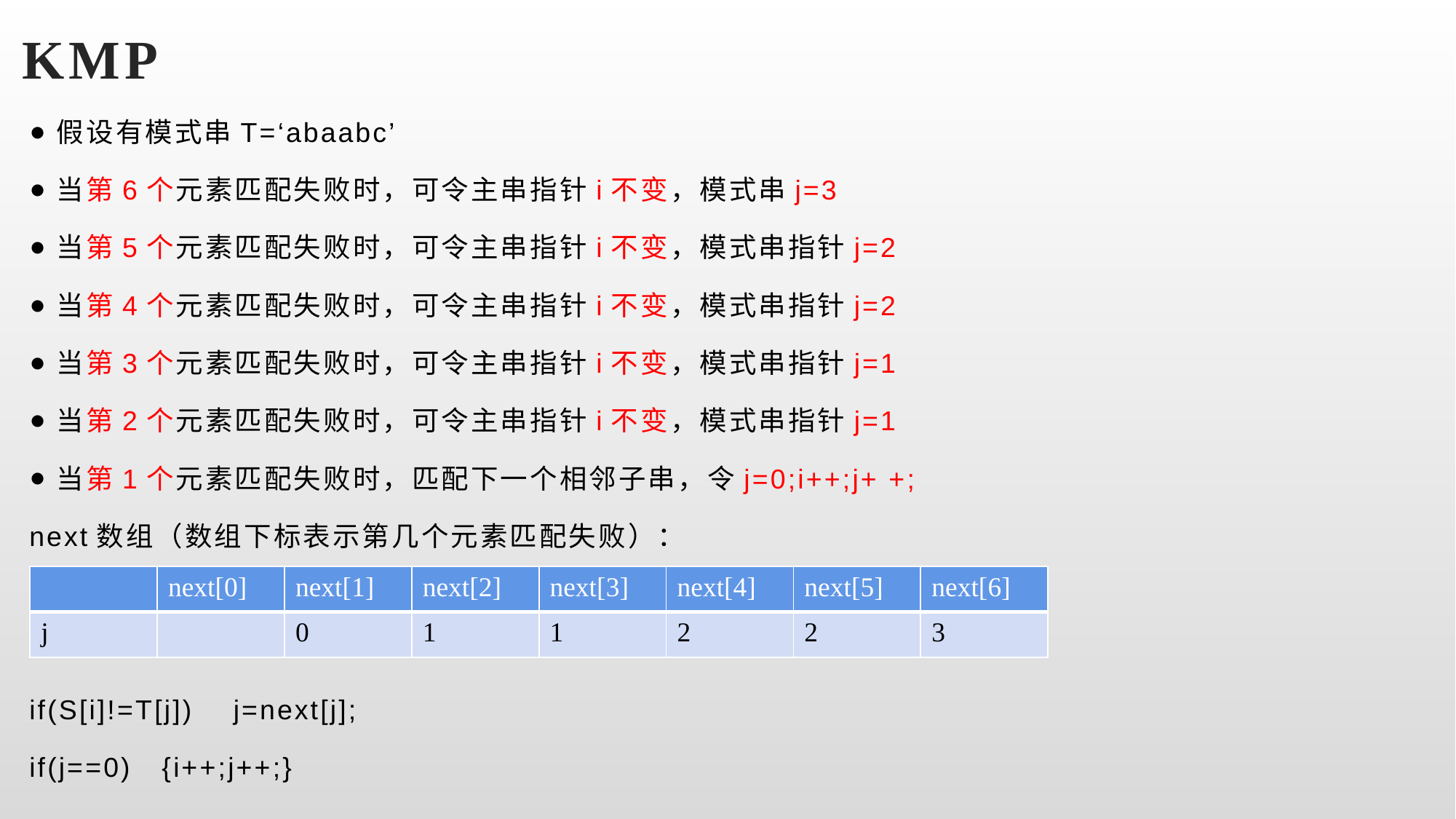

# KMP
假设有模式串T=‘abaabc’
当第6个元素匹配失败时，可令主串指针i不变，模式串j=3
当第5个元素匹配失败时，可令主串指针i不变，模式串指针j=2
当第4个元素匹配失败时，可令主串指针i不变，模式串指针j=2
当第3个元素匹配失败时，可令主串指针i不变，模式串指针j=1
当第2个元素匹配失败时，可令主串指针i不变，模式串指针j=1
当第1个元素匹配失败时，匹配下一个相邻子串，令j=0;i++;j+ +;
next数组（数组下标表示第几个元素匹配失败）：

if(S[i]!=T[j])    j=next[j];
if(j==0)   {i++;j++;}
|  | next[0] | next[1] | next[2] | next[3] | next[4] | next[5] | next[6] |
| --- | --- | --- | --- | --- | --- | --- | --- |
| j |  | 0 | 1 | 1 | 2 | 2 | 3 |